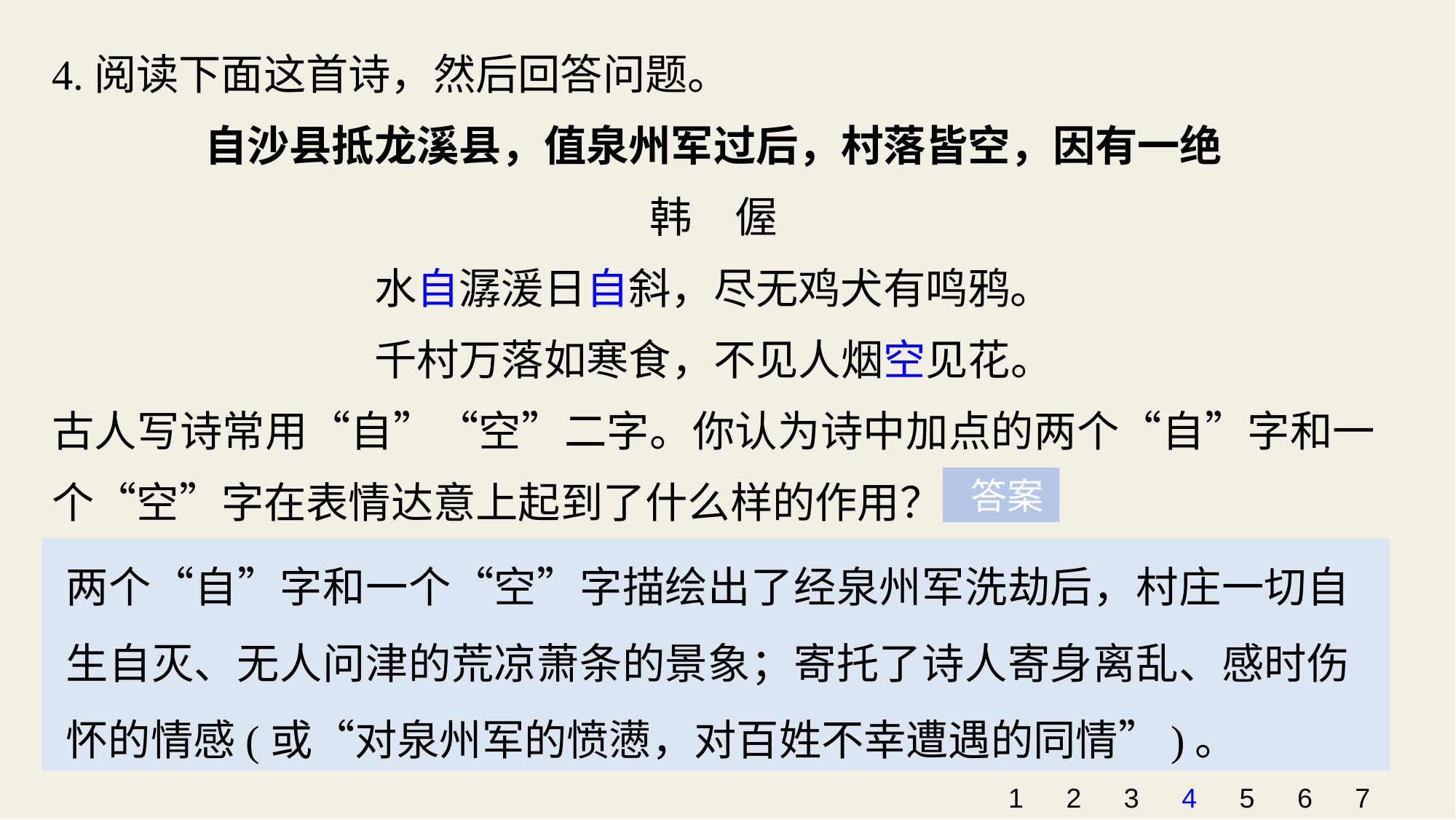

4.阅读下面这首诗，然后回答问题。
自沙县抵龙溪县，值泉州军过后，村落皆空，因有一绝
韩　偓
水自潺湲日自斜，尽无鸡犬有鸣鸦。
千村万落如寒食，不见人烟空见花。
古人写诗常用“自”“空”二字。你认为诗中加点的两个“自”字和一个“空”字在表情达意上起到了什么样的作用？
 答案
两个“自”字和一个“空”字描绘出了经泉州军洗劫后，村庄一切自生自灭、无人问津的荒凉萧条的景象；寄托了诗人寄身离乱、感时伤怀的情感(或“对泉州军的愤懑，对百姓不幸遭遇的同情”)。

1
2
3
4
5
6
7